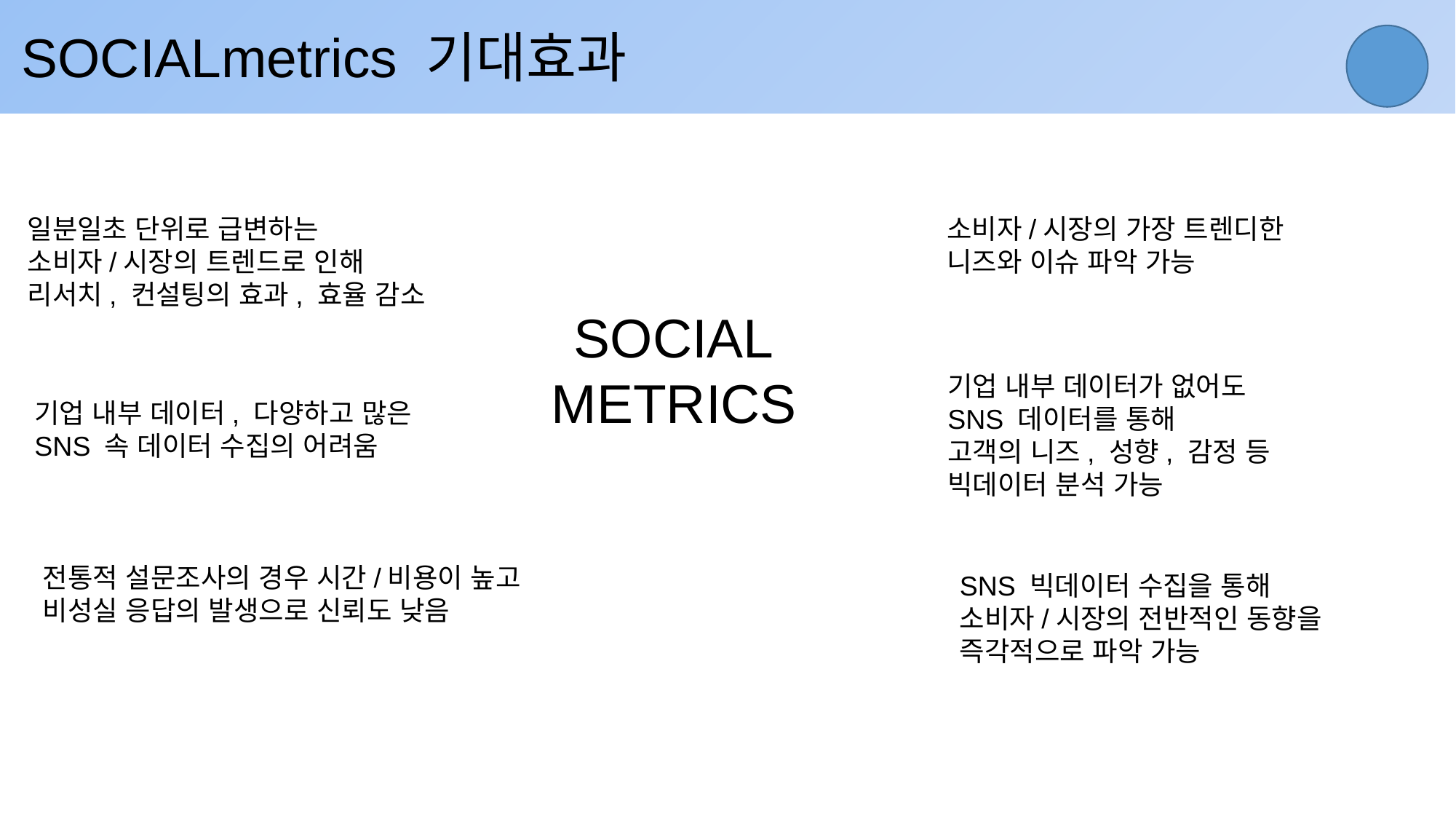

SOCIALmetrics 기대효과

일분일초 단위로 급변하는
소비자/시장의 트렌드로 인해
리서치, 컨설팅의 효과, 효율 감소
소비자/시장의 가장 트렌디한
니즈와 이슈 파악 가능
SOCIAL
METRICS
기업 내부 데이터가 없어도
SNS 데이터를 통해
고객의 니즈, 성향, 감정 등
빅데이터 분석 가능
기업 내부 데이터, 다양하고 많은
SNS 속 데이터 수집의 어려움
전통적 설문조사의 경우 시간/비용이 높고
비성실 응답의 발생으로 신뢰도 낮음
SNS 빅데이터 수집을 통해
소비자/시장의 전반적인 동향을
즉각적으로 파악 가능